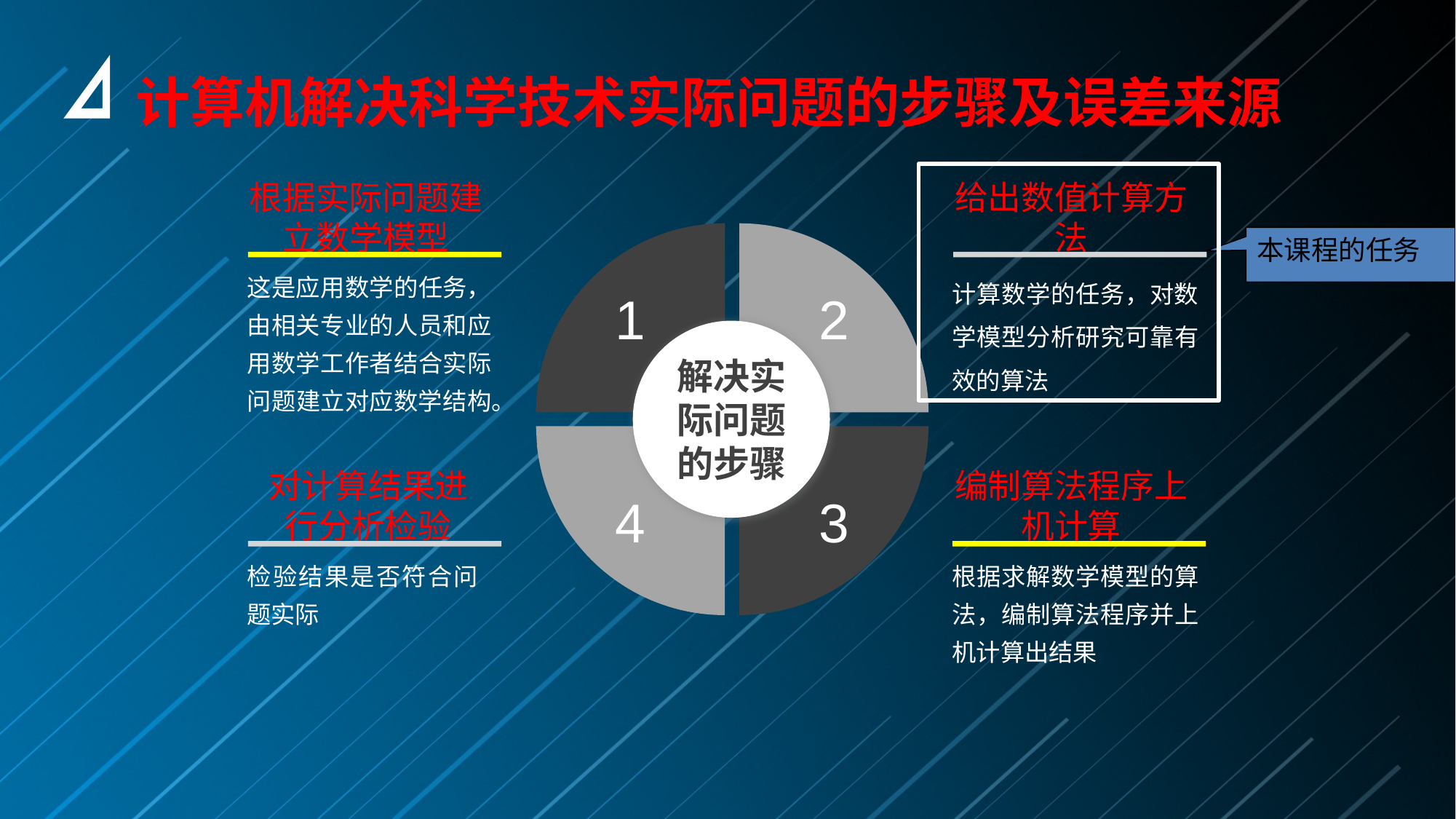

计算机解决科学技术实际问题的步骤及误差来源

根据实际问题建立数学模型
给出数值计算方法
1
2
本课程的任务

这是应用数学的任务，由相关专业的人员和应用数学工作者结合实际问题建立对应数学结构。
计算数学的任务，对数学模型分析研究可靠有效的算法
解决实际问题的步骤
4
3
对计算结果进行分析检验
编制算法程序上机计算

检验结果是否符合问题实际
根据求解数学模型的算法，编制算法程序并上机计算出结果